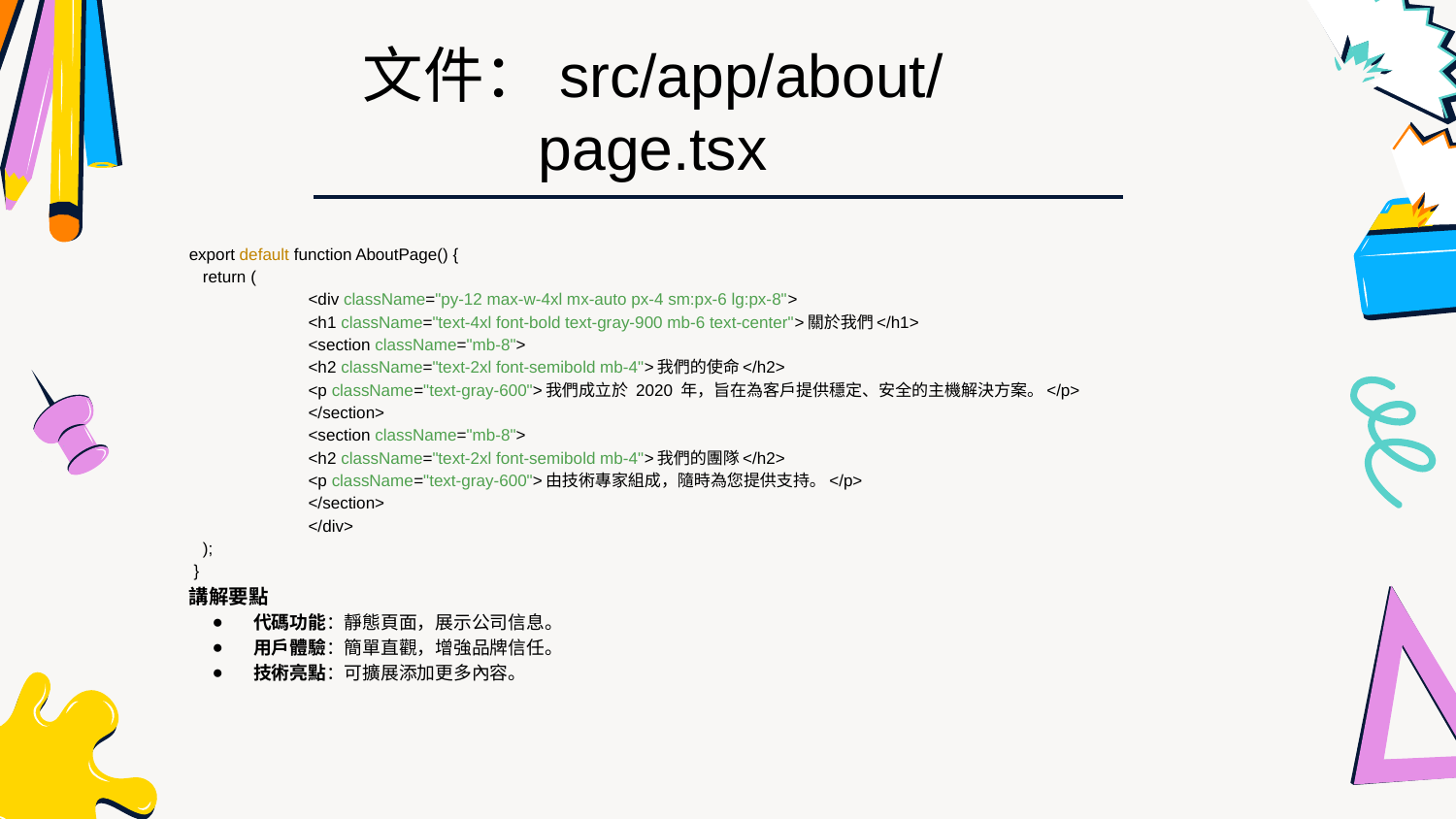

文件：src/app/about/page.tsx
export default function AboutPage() {
   return (
 	<div className="py-12 max-w-4xl mx-auto px-4 sm:px-6 lg:px-8">
   	<h1 className="text-4xl font-bold text-gray-900 mb-6 text-center">關於我們</h1>
   	<section className="mb-8">
     	<h2 className="text-2xl font-semibold mb-4">我們的使命</h2>
     	<p className="text-gray-600">我們成立於 2020 年，旨在為客戶提供穩定、安全的主機解決方案。</p>
   	</section>
   	<section className="mb-8">
     	<h2 className="text-2xl font-semibold mb-4">我們的團隊</h2>
     	<p className="text-gray-600">由技術專家組成，隨時為您提供支持。</p>
   	</section>
 	</div>
   );
 }
講解要點
代碼功能：靜態頁面，展示公司信息。
用戶體驗：簡單直觀，增強品牌信任。
技術亮點：可擴展添加更多內容。